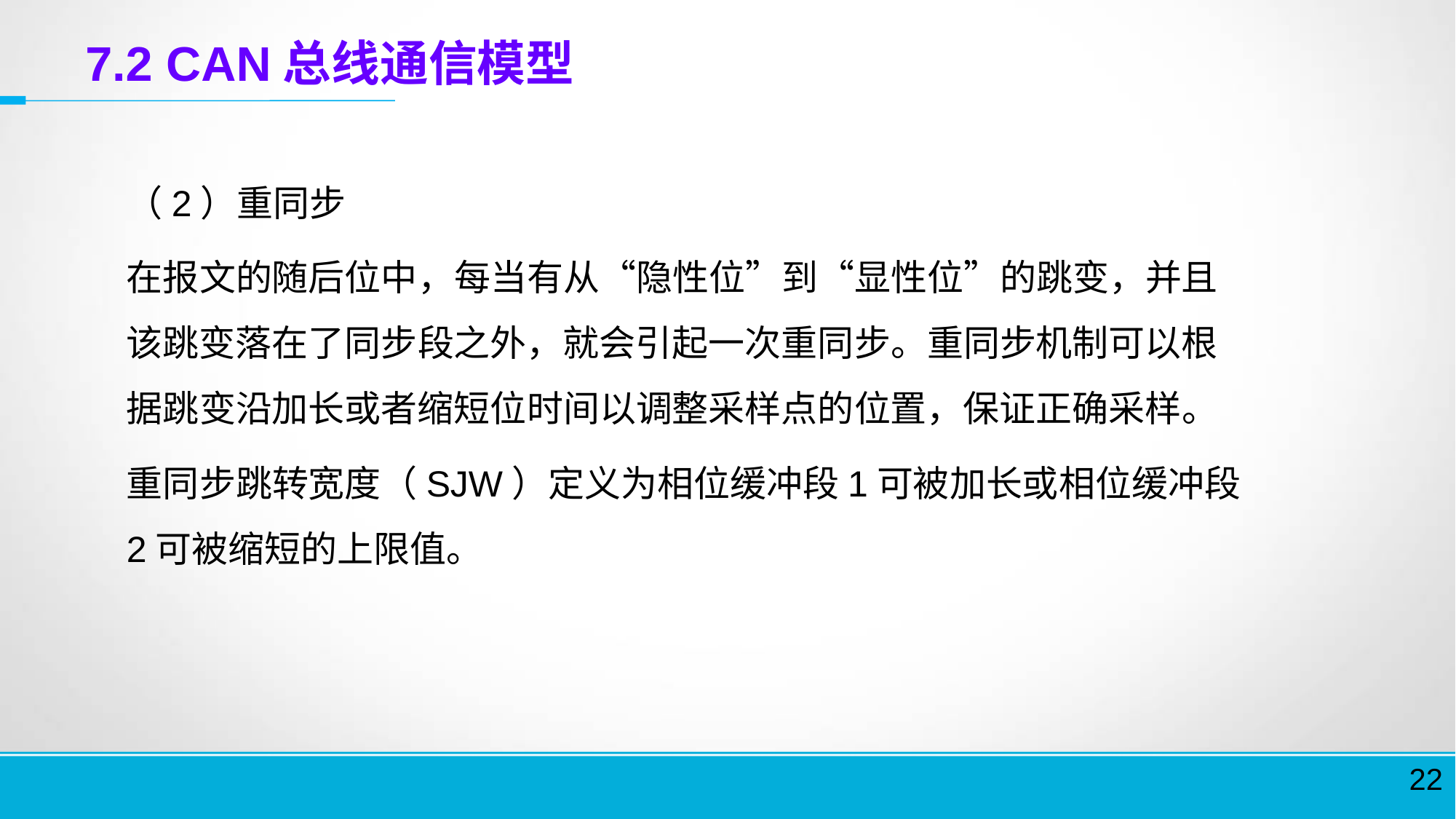

7.2 CAN总线通信模型
	（2）重同步
	在报文的随后位中，每当有从“隐性位”到“显性位”的跳变，并且该跳变落在了同步段之外，就会引起一次重同步。重同步机制可以根据跳变沿加长或者缩短位时间以调整采样点的位置，保证正确采样。
	重同步跳转宽度（SJW）定义为相位缓冲段1可被加长或相位缓冲段2可被缩短的上限值。
22